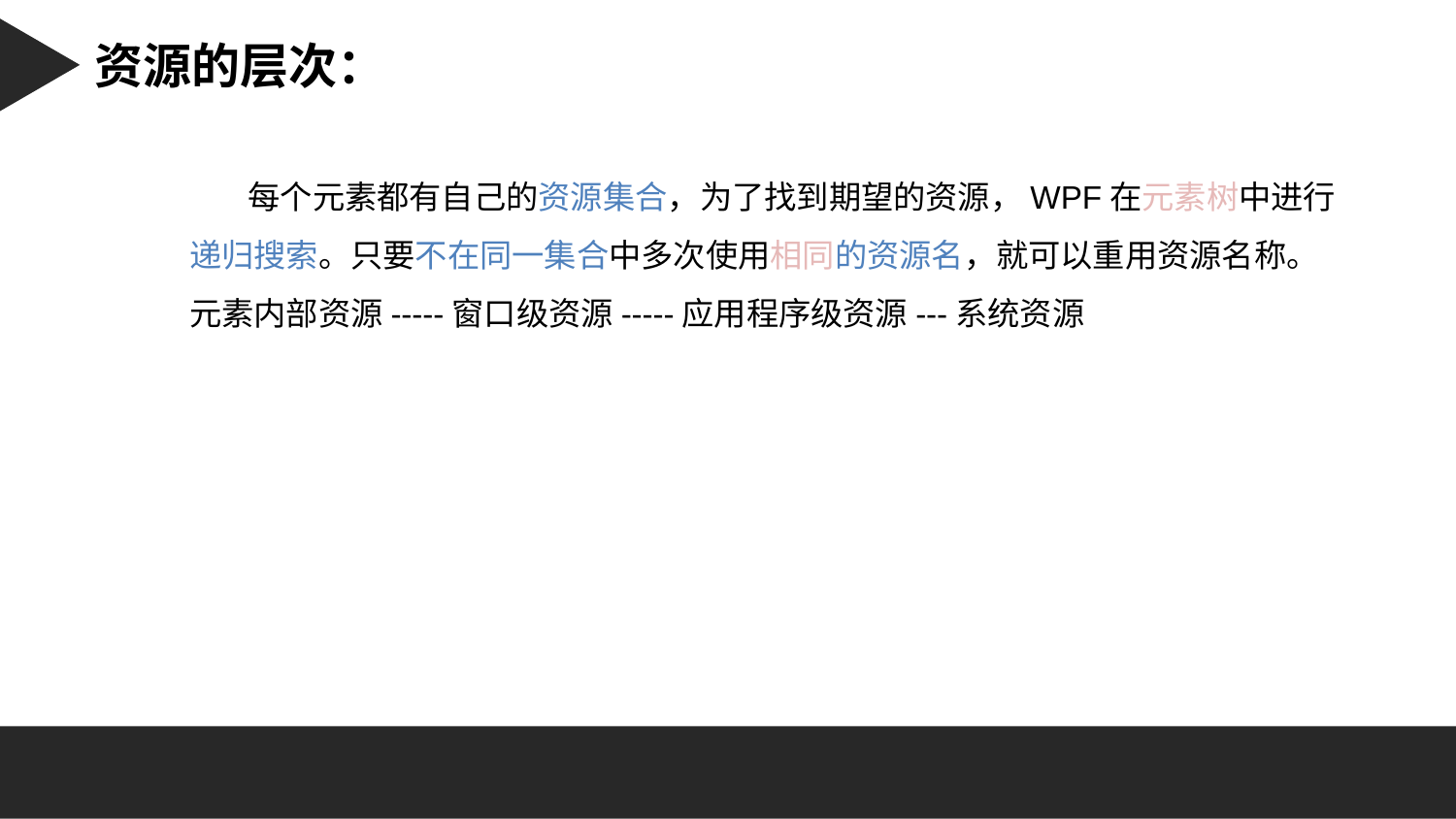

Character 字符串：

资源的层次：
       每个元素都有自己的资源集合，为了找到期望的资源，WPF在元素树中进行递归搜索。只要不在同一集合中多次使用相同的资源名，就可以重用资源名称。
元素内部资源-----窗口级资源-----应用程序级资源---系统资源